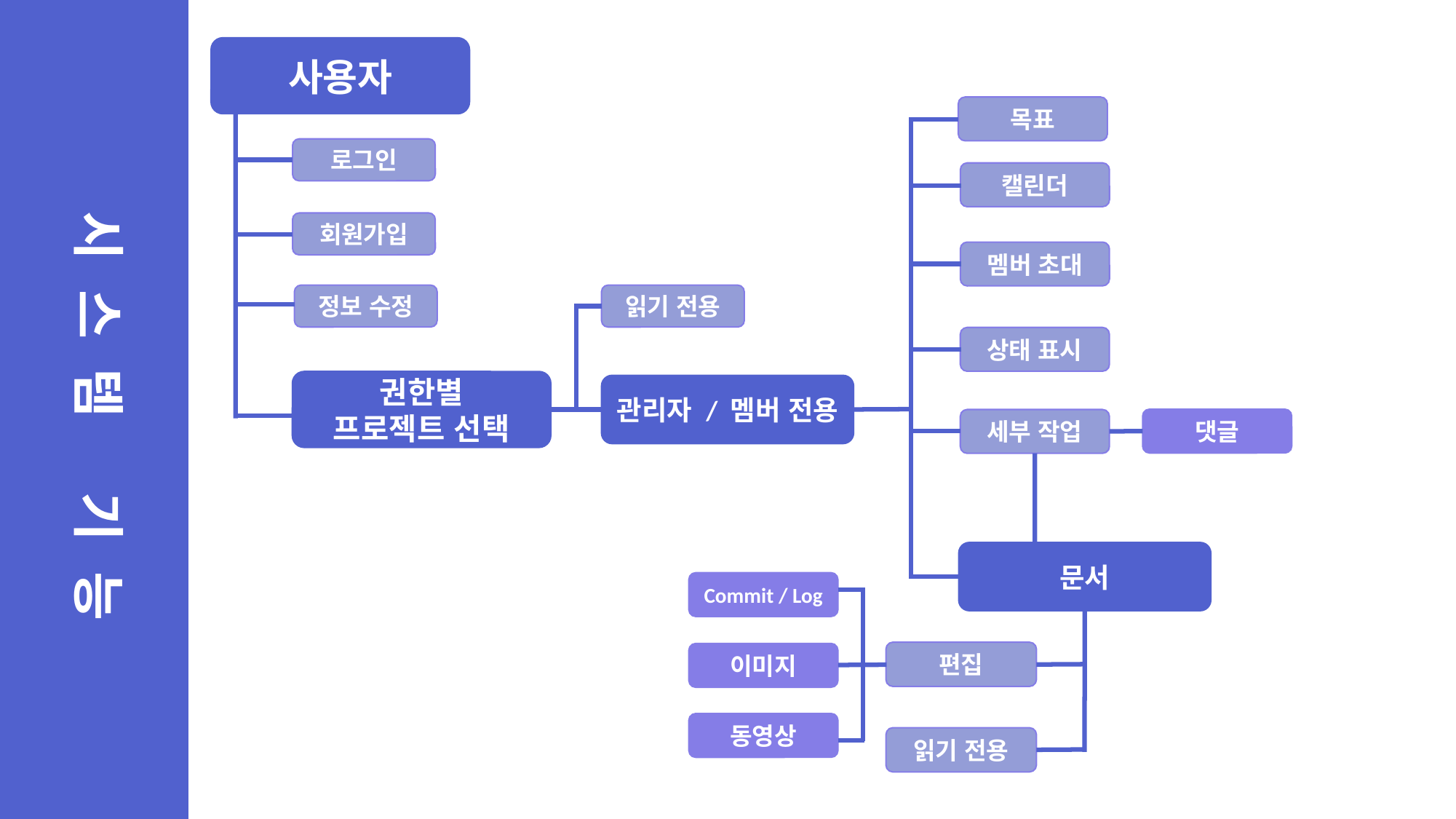

사용자
목표
시  스  템     기  능
로그인
캘린더
회원가입
멤버 초대
정보 수정
읽기 전용
상태 표시
권한별
프로젝트 선택
관리자 / 멤버 전용
댓글
세부 작업
문서
Commit / Log
편집
이미지
동영상
읽기 전용